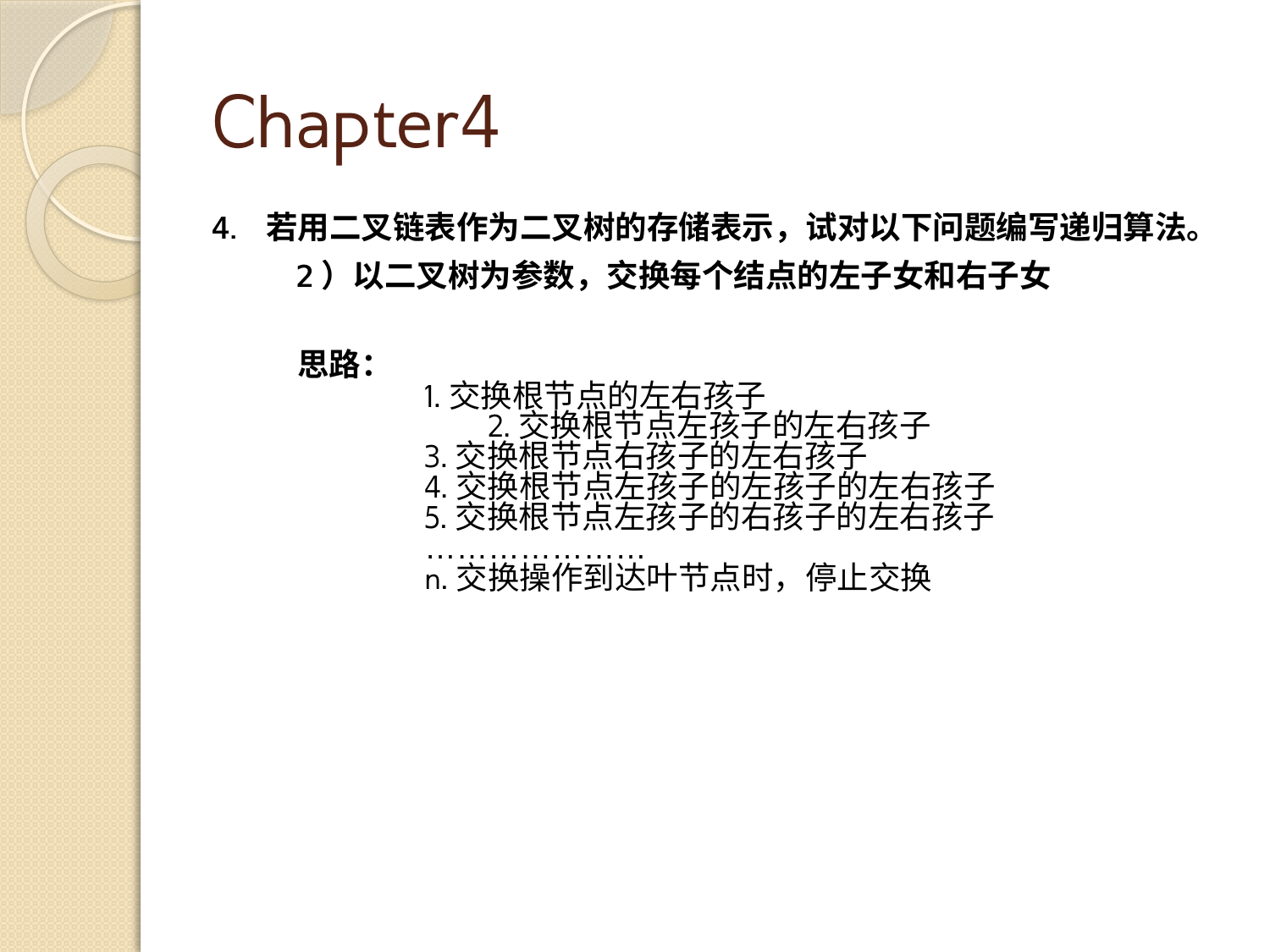

# Chapter4
4.  若用二叉链表作为二叉树的存储表示，试对以下问题编写递归算法。
	2）以二叉树为参数，交换每个结点的左子女和右子女
思路：
 	1.交换根节点的左右孩子
	2.交换根节点左孩子的左右孩子
	3.交换根节点右孩子的左右孩子
	4.交换根节点左孩子的左孩子的左右孩子
	5.交换根节点左孩子的右孩子的左右孩子
	…………………
	n.交换操作到达叶节点时，停止交换